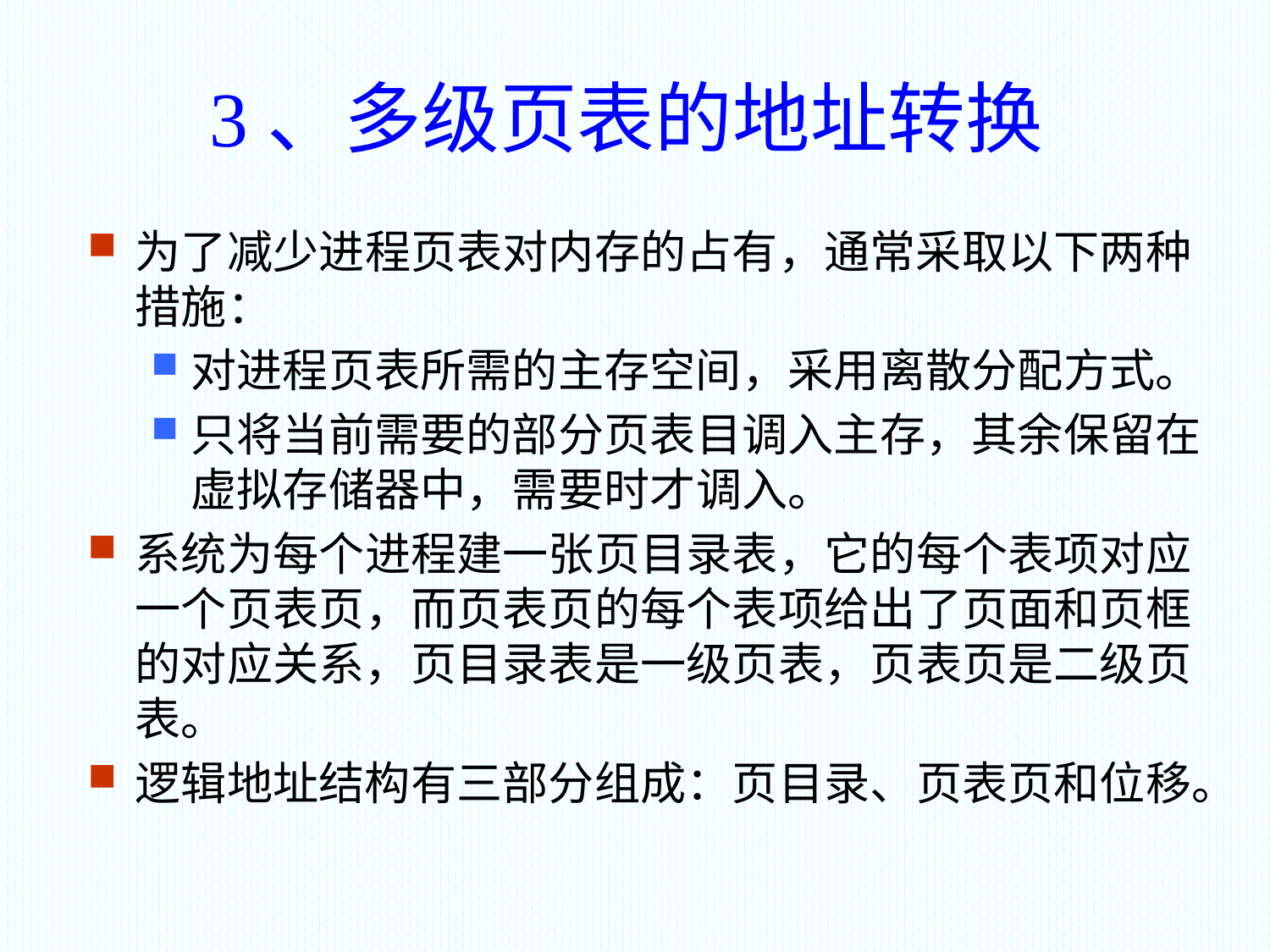

# 3、多级页表的地址转换
为了减少进程页表对内存的占有，通常采取以下两种措施：
对进程页表所需的主存空间，采用离散分配方式。
只将当前需要的部分页表目调入主存，其余保留在虚拟存储器中，需要时才调入。
系统为每个进程建一张页目录表，它的每个表项对应一个页表页，而页表页的每个表项给出了页面和页框的对应关系，页目录表是一级页表，页表页是二级页表。
逻辑地址结构有三部分组成：页目录、页表页和位移。